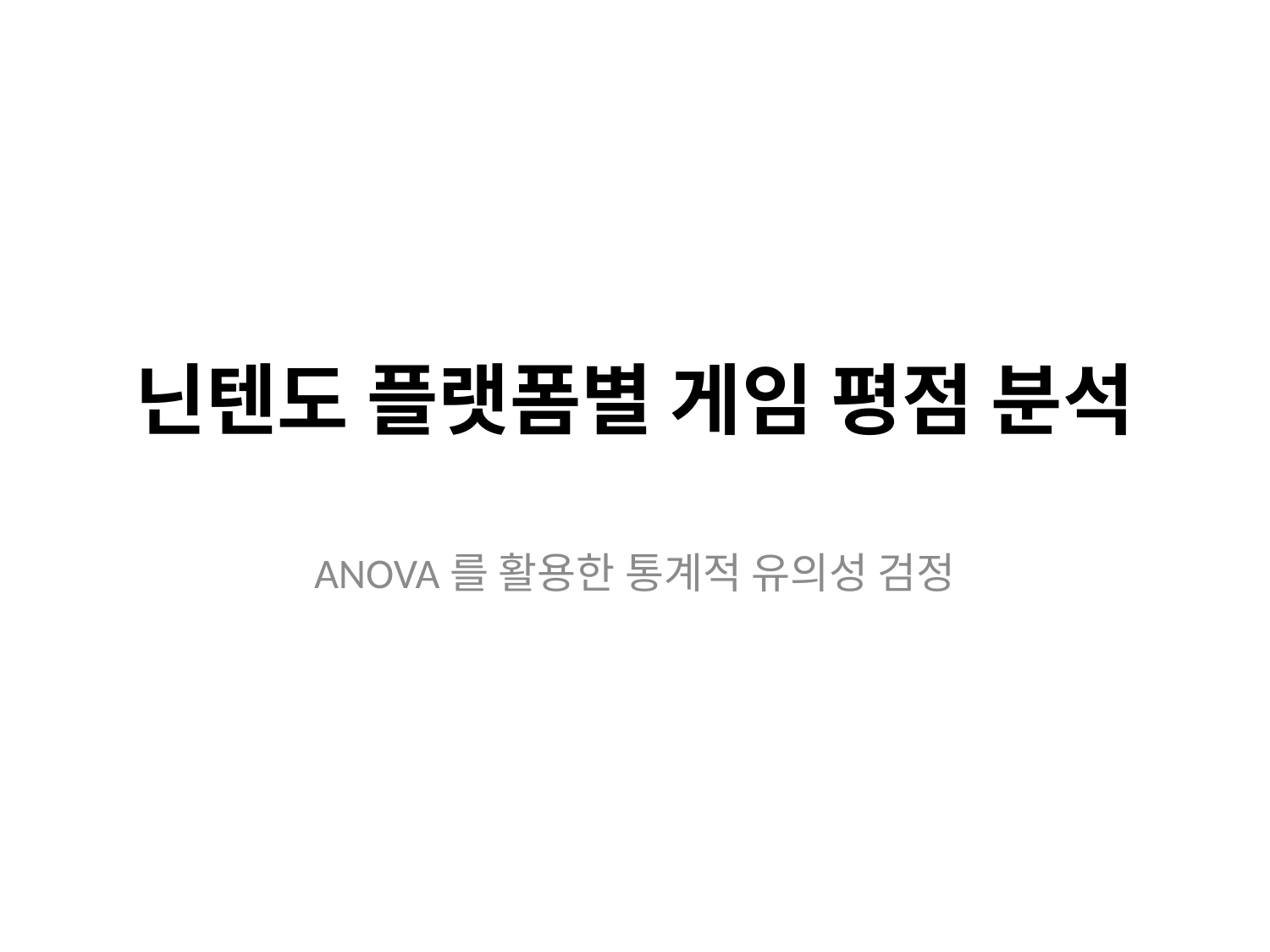

# 닌텐도 플랫폼별 게임 평점 분석
ANOVA를 활용한 통계적 유의성 검정